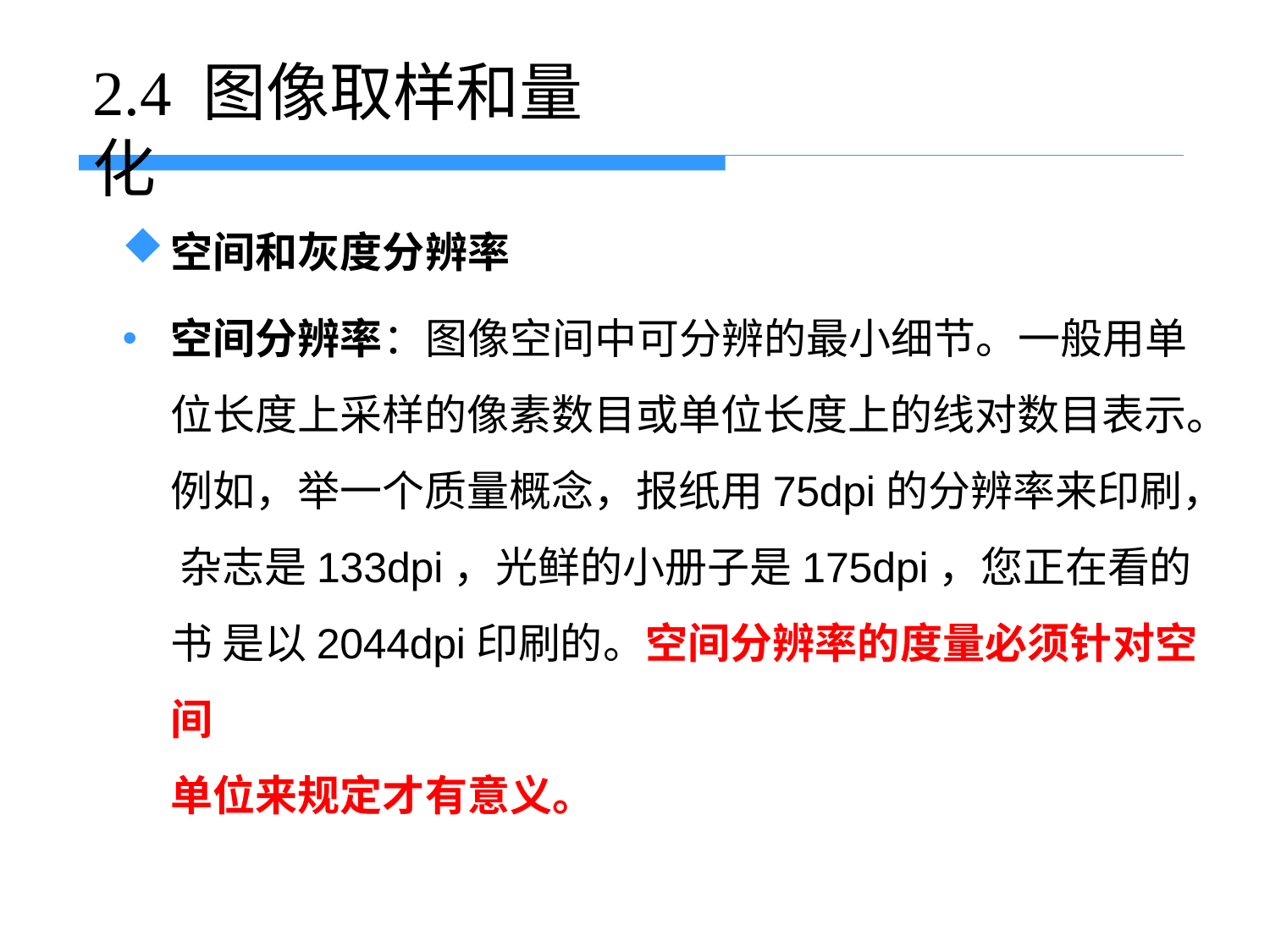

# 2.4 图像取样和量化
空间和灰度分辨率
空间分辨率：图像空间中可分辨的最小细节。一般用单 位长度上采样的像素数目或单位长度上的线对数目表示。 例如，举一个质量概念，报纸用75dpi的分辨率来印刷，  杂志是133dpi，光鲜的小册子是175dpi，您正在看的书 是以2044dpi印刷的。空间分辨率的度量必须针对空间
单位来规定才有意义。